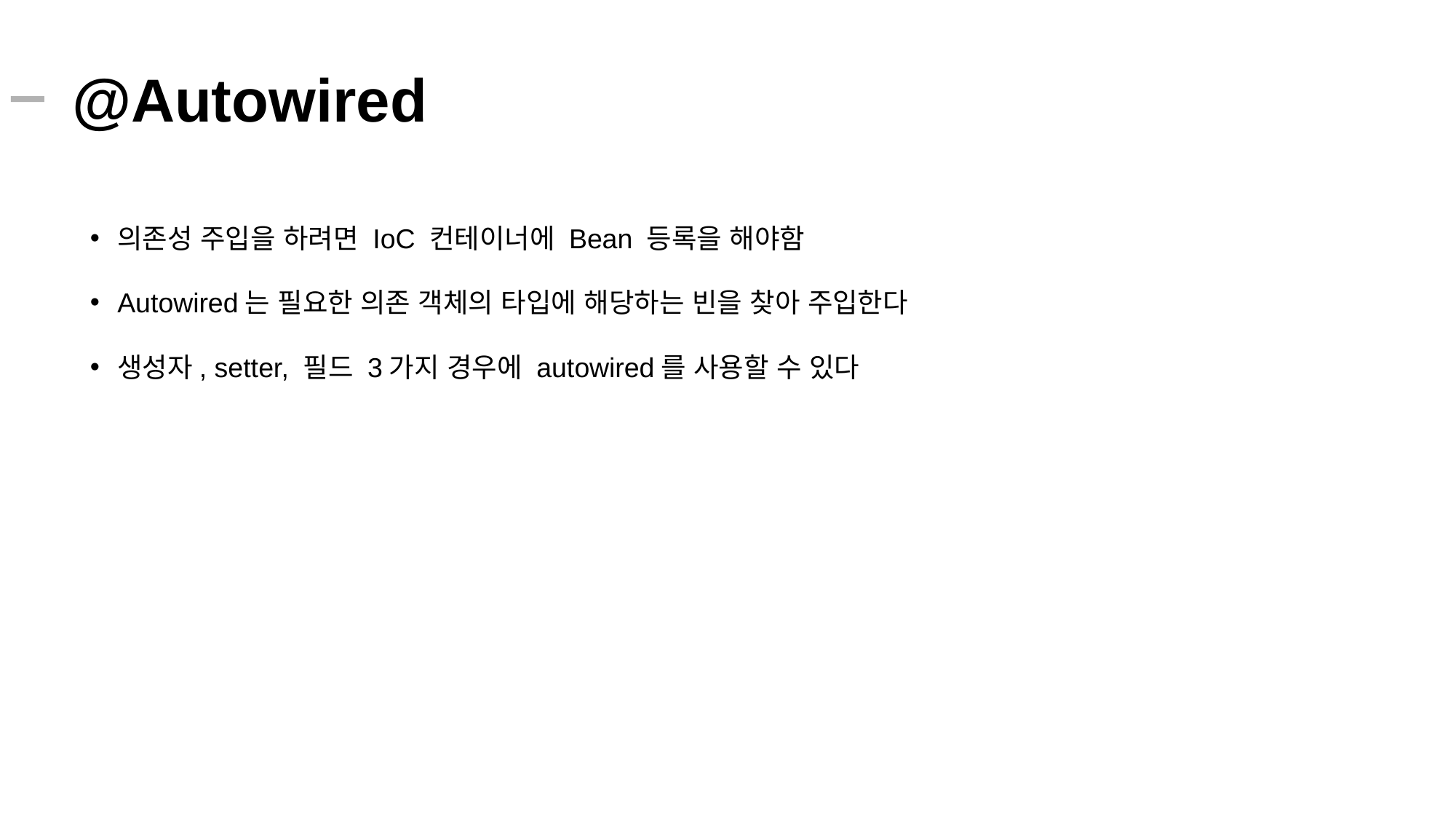

# @Autowired

의존성 주입을 하려면 IoC 컨테이너에 Bean 등록을 해야함
Autowired는 필요한 의존 객체의 타입에 해당하는 빈을 찾아 주입한다
생성자, setter, 필드 3가지 경우에 autowired를 사용할 수 있다